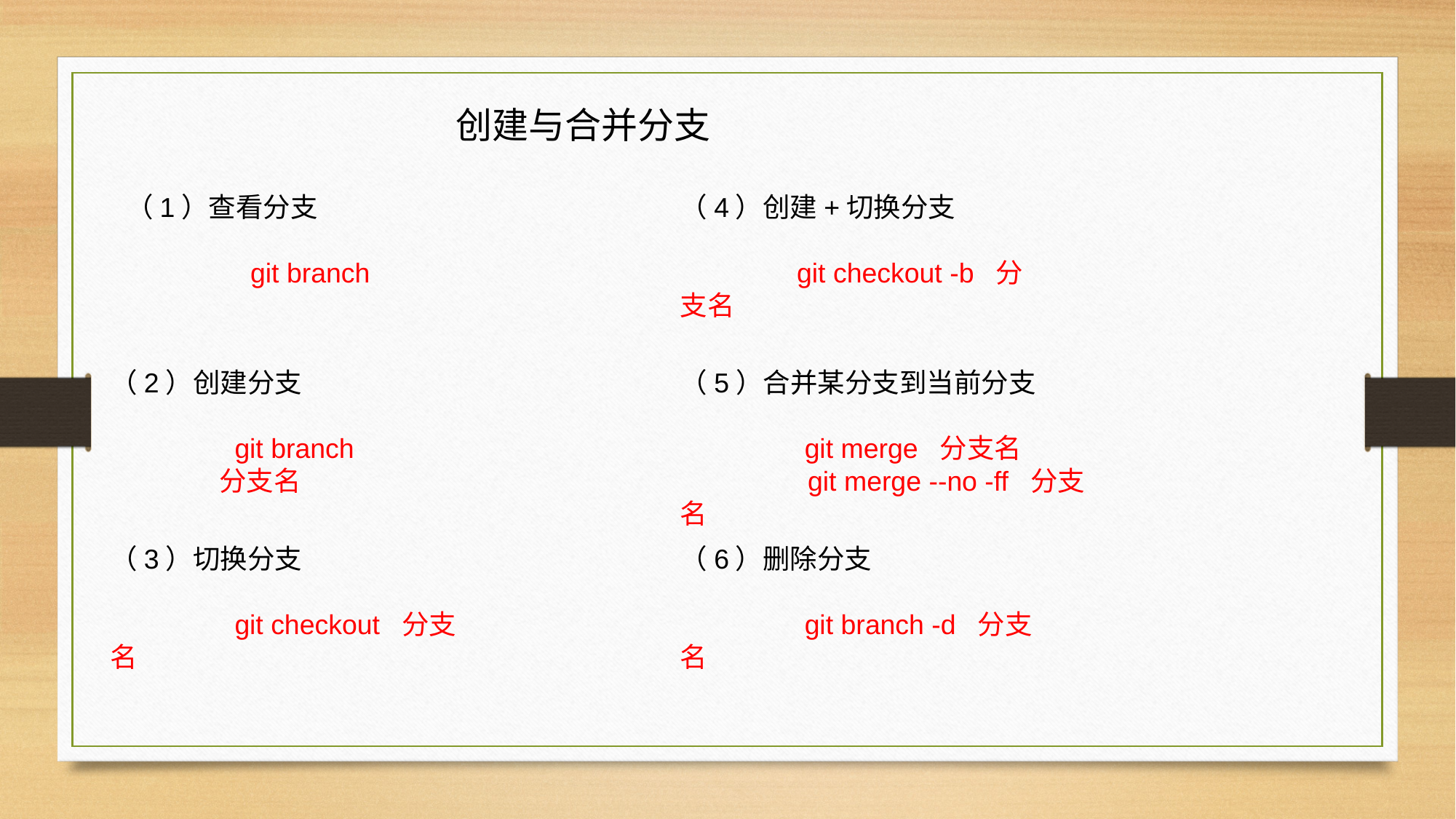

创建与合并分支
（1）查看分支

 	  git branch
（4）创建+切换分支

 	 git checkout -b  分支名
（2）创建分支

 	  git branch	分支名
（5）合并某分支到当前分支

 	  git merge  分支名
	   git merge --no -ff  分支名

（6）删除分支

 	  git branch -d  分支名
（3）切换分支

 	  git checkout  分支名